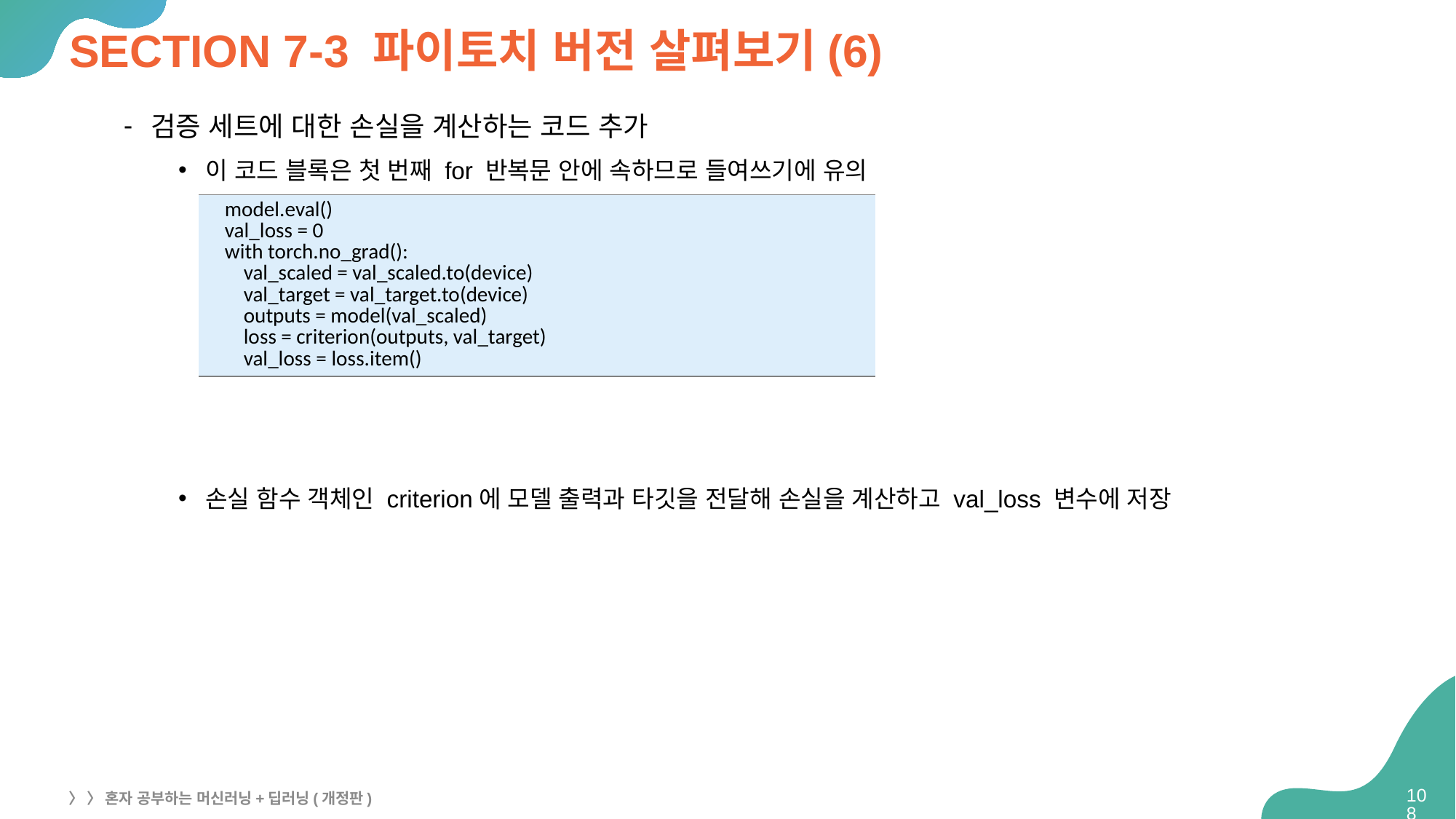

# SECTION 7-3 파이토치 버전 살펴보기(6)
검증 세트에 대한 손실을 계산하는 코드 추가
이 코드 블록은 첫 번째 for 반복문 안에 속하므로 들여쓰기에 유의

손실 함수 객체인 criterion에 모델 출력과 타깃을 전달해 손실을 계산하고 val_loss 변수에 저장
| model.eval() val\_loss = 0 with torch.no\_grad(): val\_scaled = val\_scaled.to(device) val\_target = val\_target.to(device) outputs = model(val\_scaled) loss = criterion(outputs, val\_target) val\_loss = loss.item() |
| --- |
108
〉 〉 혼자 공부하는 머신러닝+딥러닝(개정판)